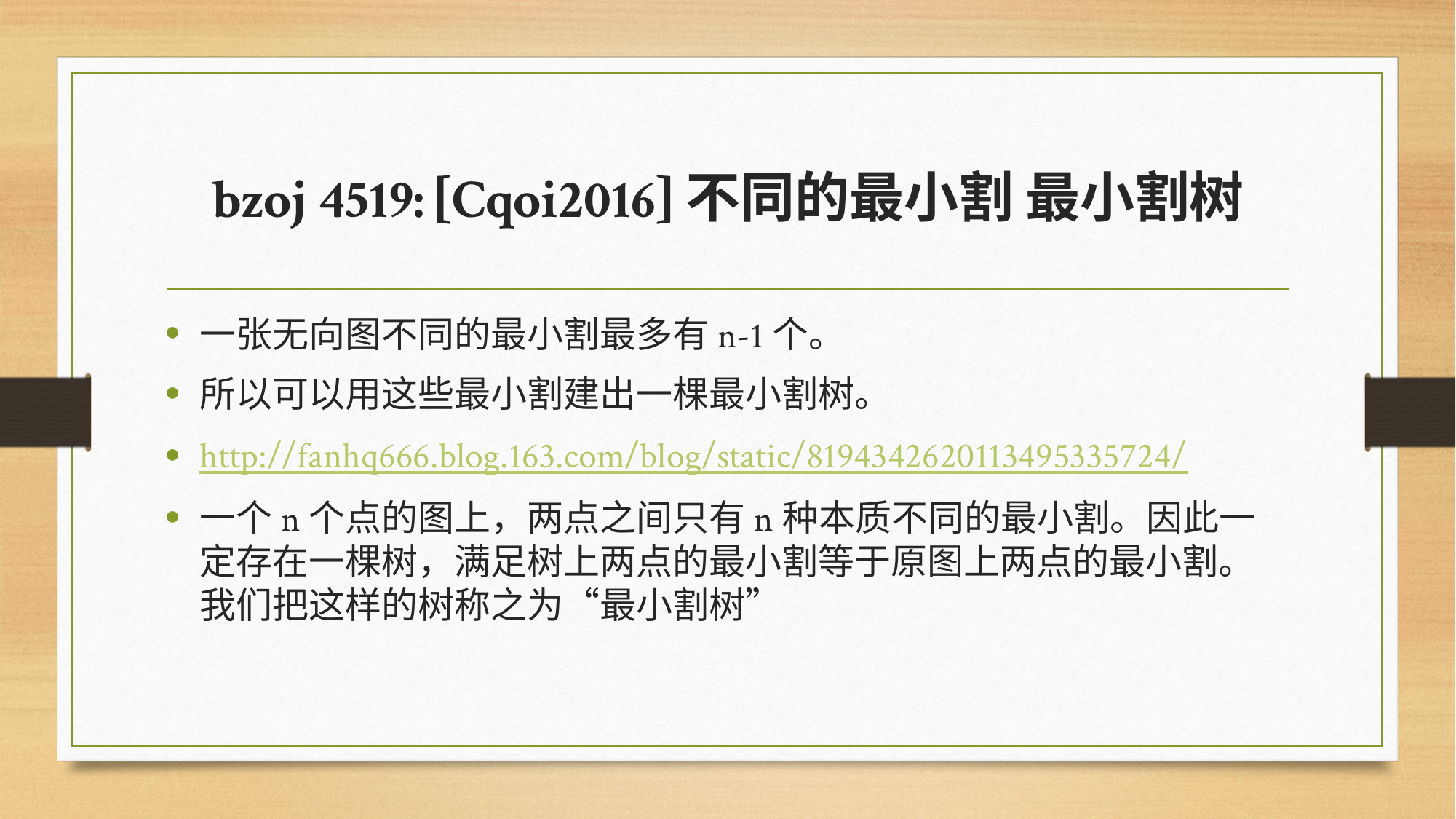

# bzoj 4519: [Cqoi2016]不同的最小割 最小割树
一张无向图不同的最小割最多有n-1个。
所以可以用这些最小割建出一棵最小割树。
http://fanhq666.blog.163.com/blog/static/8194342620113495335724/
一个n个点的图上，两点之间只有n种本质不同的最小割。因此一定存在一棵树，满足树上两点的最小割等于原图上两点的最小割。我们把这样的树称之为“最小割树”